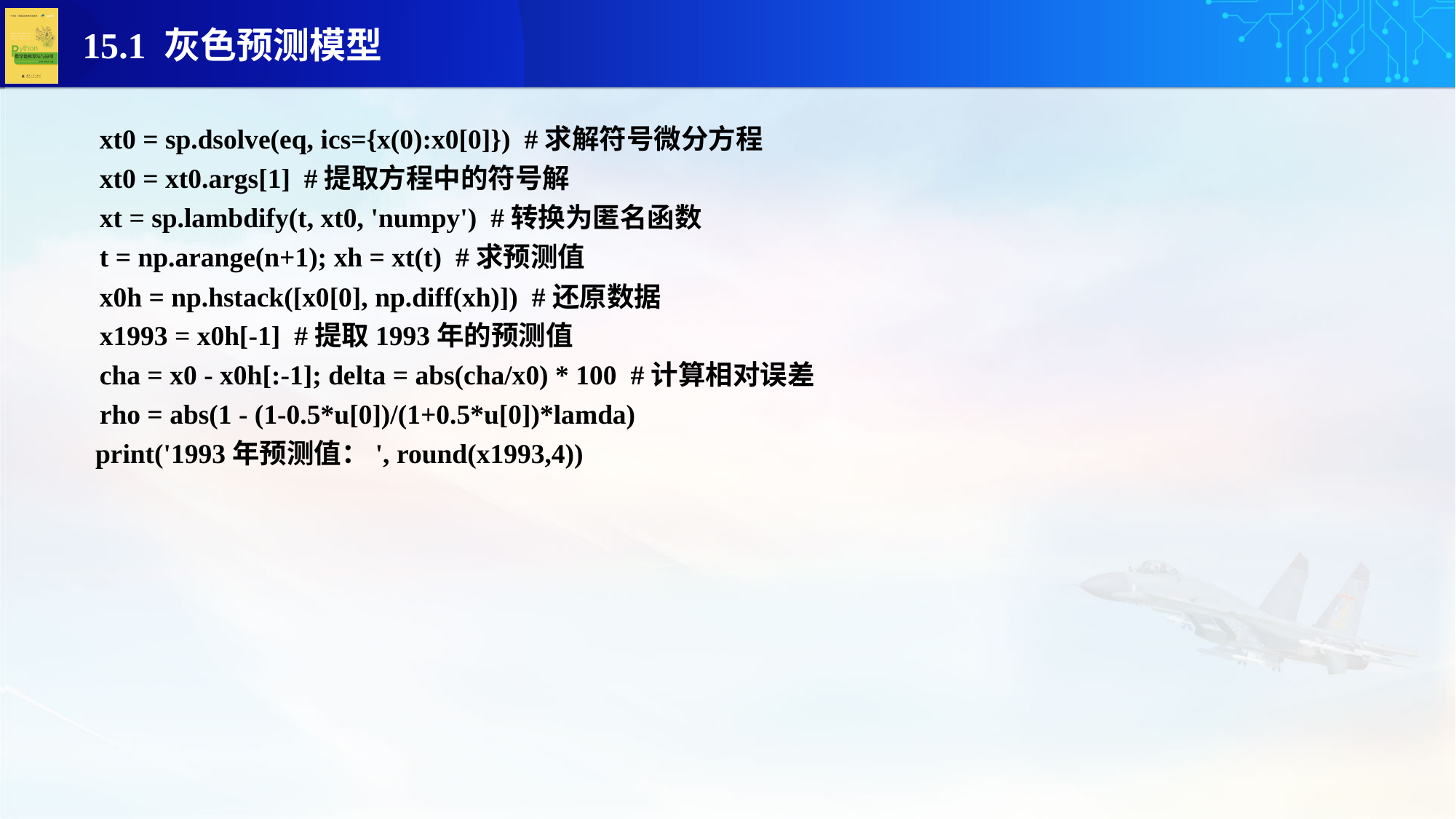

xt0 = sp.dsolve(eq, ics={x(0):x0[0]})  #求解符号微分方程
xt0 = xt0.args[1]  #提取方程中的符号解
xt = sp.lambdify(t, xt0, 'numpy')  #转换为匿名函数
t = np.arange(n+1); xh = xt(t)  #求预测值
x0h = np.hstack([x0[0], np.diff(xh)])  #还原数据
x1993 = x0h[-1]  #提取1993年的预测值
cha = x0 - x0h[:-1]; delta = abs(cha/x0) * 100  #计算相对误差
rho = abs(1 - (1-0.5*u[0])/(1+0.5*u[0])*lamda)
    print('1993年预测值：', round(x1993,4))